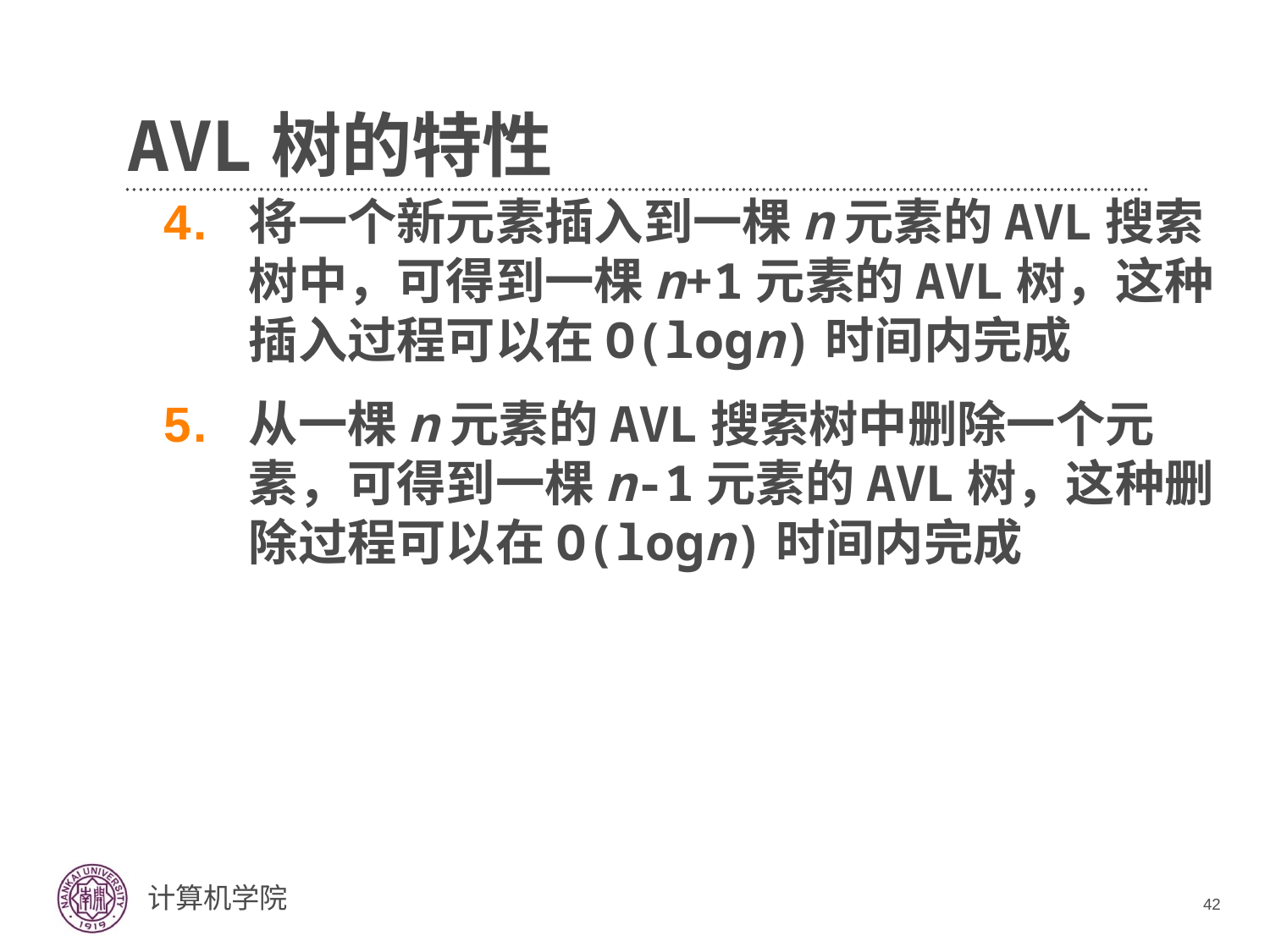

# AVL树的特性
将一个新元素插入到一棵n元素的AVL搜索树中，可得到一棵n+1元素的AVL树，这种插入过程可以在O(logn)时间内完成
从一棵n元素的AVL搜索树中删除一个元素，可得到一棵n-1元素的AVL树，这种删除过程可以在O(logn)时间内完成
42